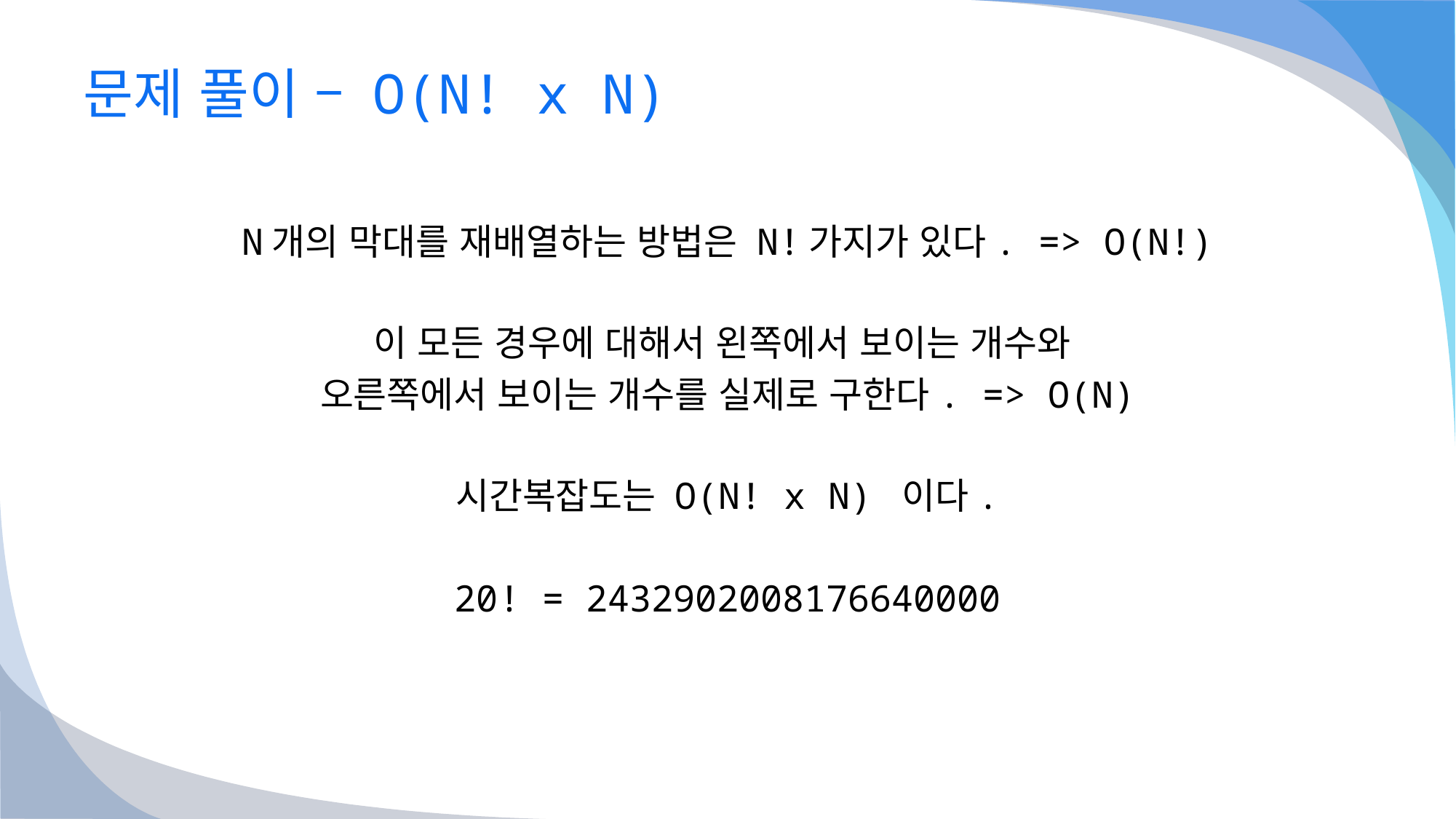

# 문제 풀이 – O(N! x N)

N개의 막대를 재배열하는 방법은 N!가지가 있다. => O(N!)

이 모든 경우에 대해서 왼쪽에서 보이는 개수와
오른쪽에서 보이는 개수를 실제로 구한다. => O(N)

시간복잡도는 O(N! x N) 이다.

20! = 2432902008176640000